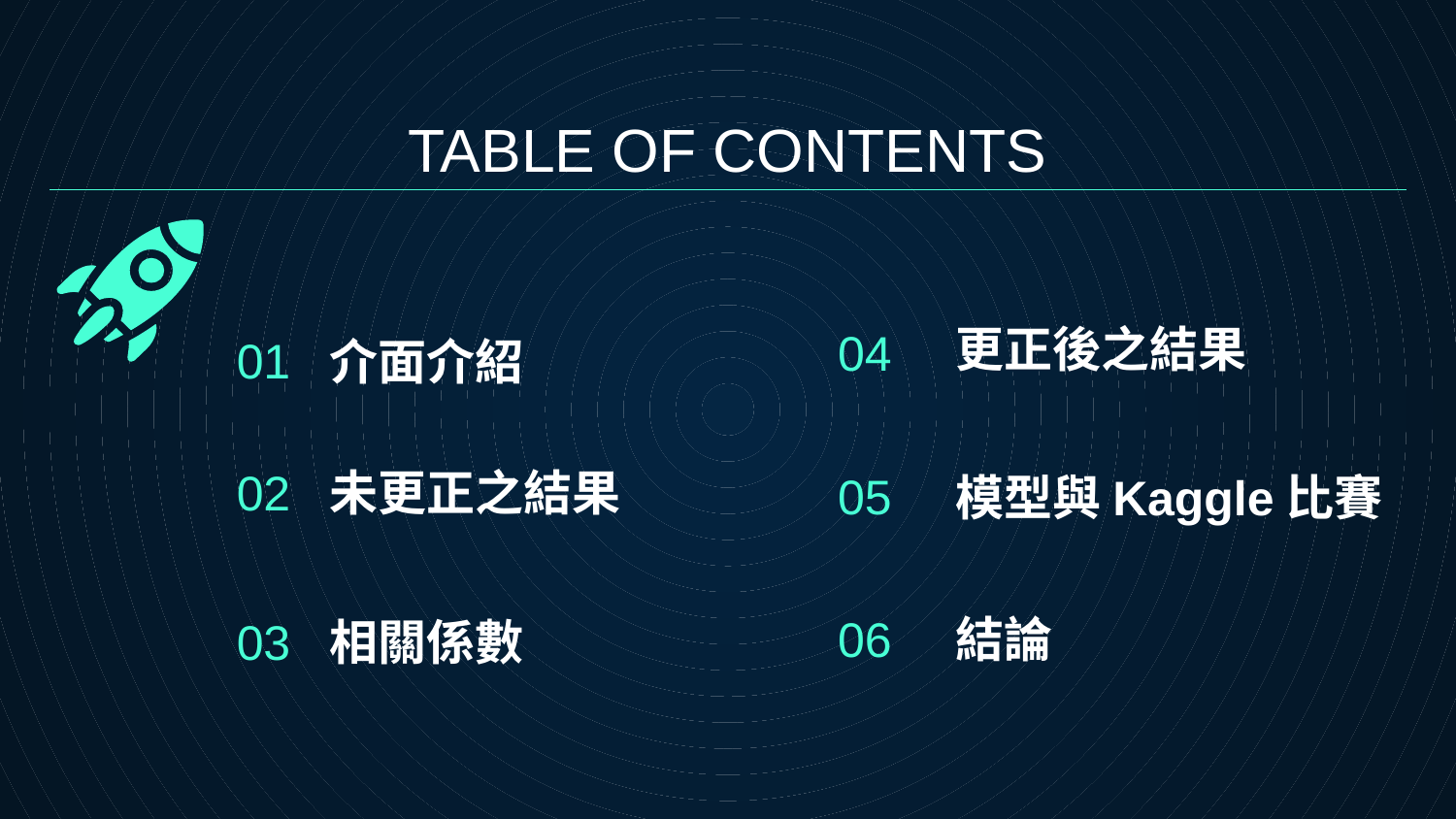

# TABLE OF CONTENTS

04
01
更正後之結果
介面介紹
05
模型與Kaggle比賽
02
未更正之結果
06
03
相關係數
結論